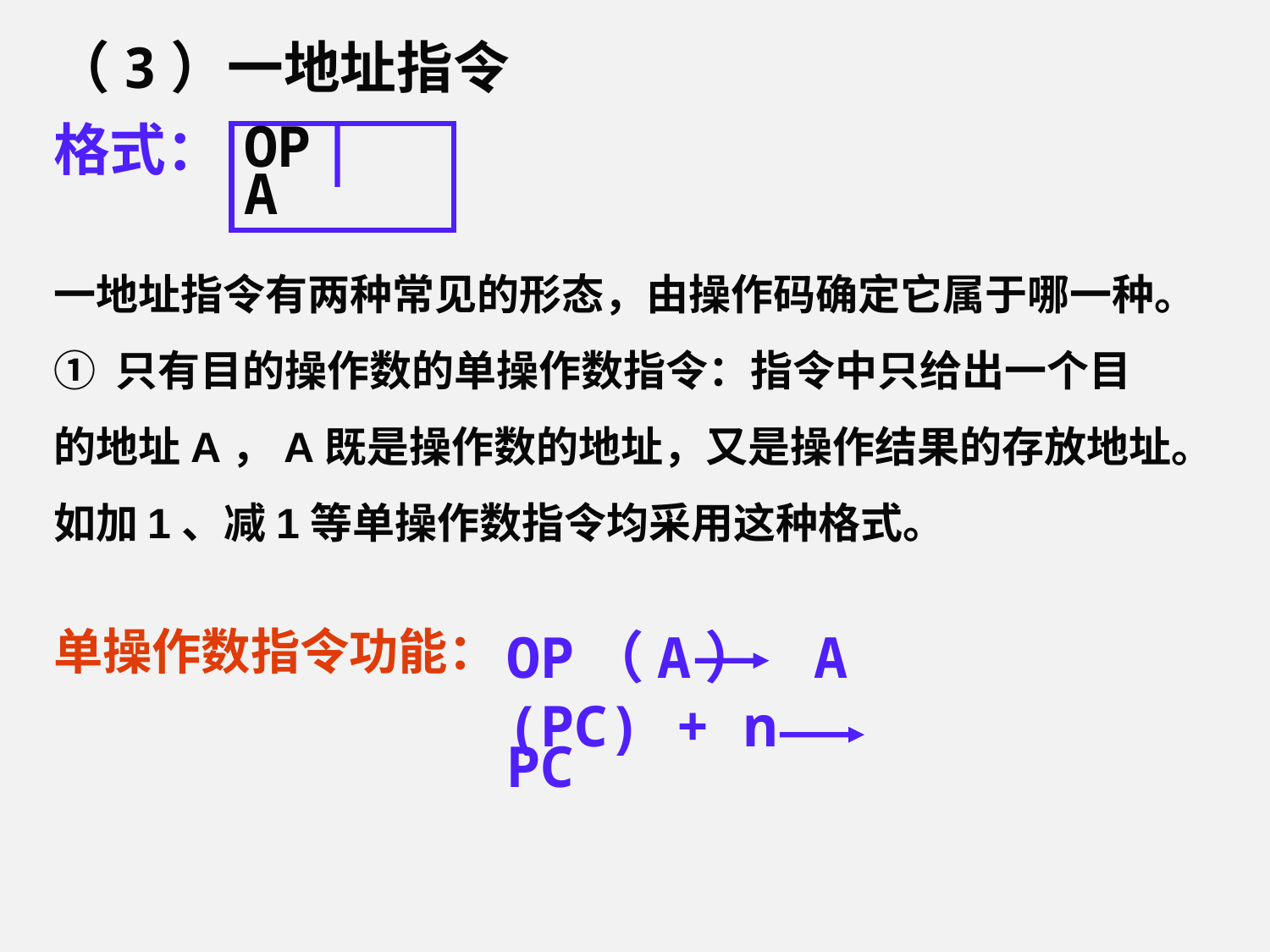

（3）一地址指令
格式：
OP   A

一地址指令有两种常见的形态，由操作码确定它属于哪一种。
① 只有目的操作数的单操作数指令：指令中只给出一个目的地址A，A既是操作数的地址，又是操作结果的存放地址。如加1、减1等单操作数指令均采用这种格式。
单操作数指令功能：
OP（A）   A
(PC) + n     PC

49